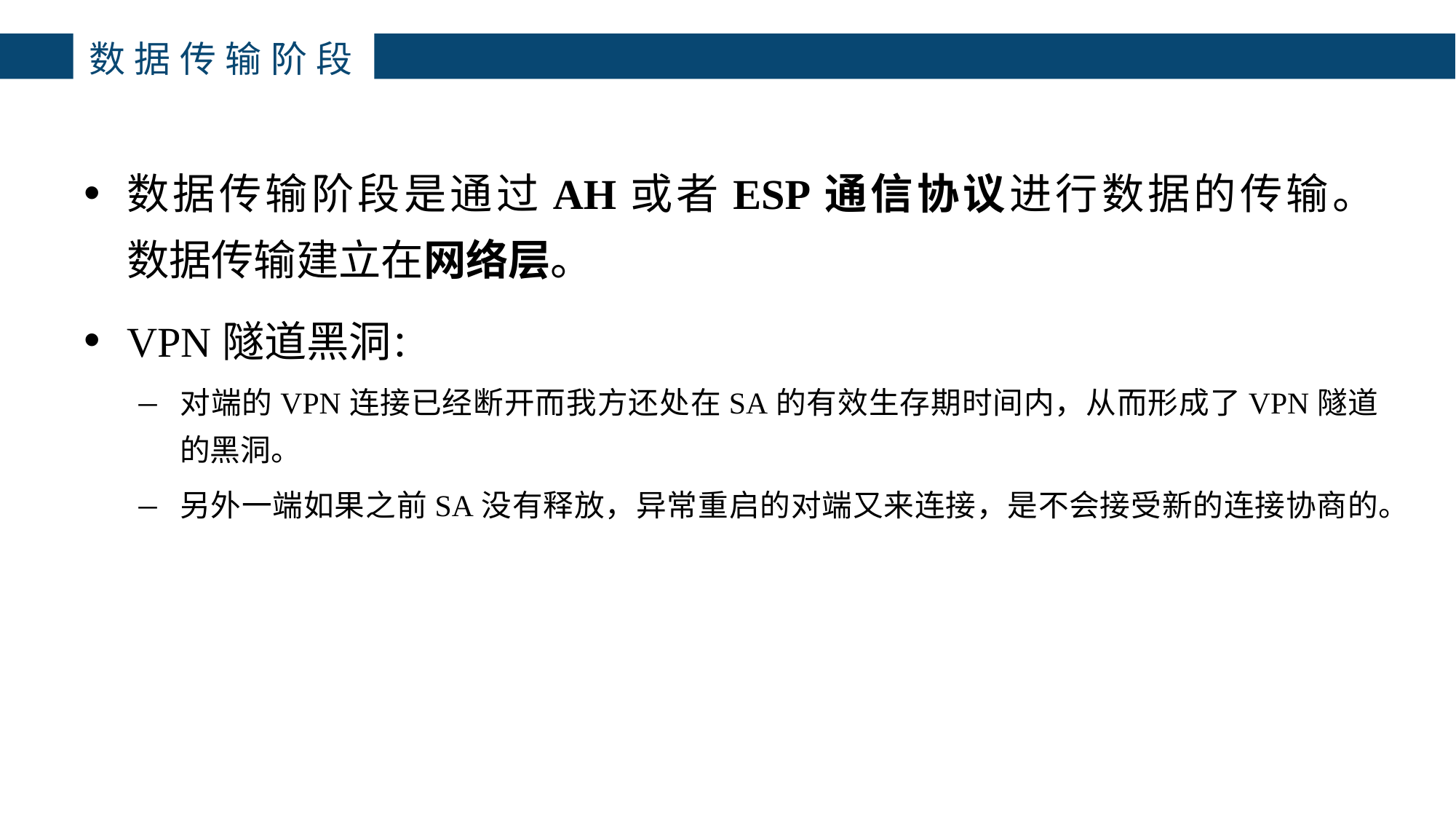

# 数据传输阶段
数据传输阶段是通过AH或者ESP通信协议进行数据的传输。
数据传输建立在网络层。
VPN隧道黑洞：
对端的VPN连接已经断开而我方还处在SA的有效生存期时间内，从而形成了VPN隧道的黑洞。
另外一端如果之前SA没有释放，异常重启的对端又来连接，是不会接受新的连接协商的。